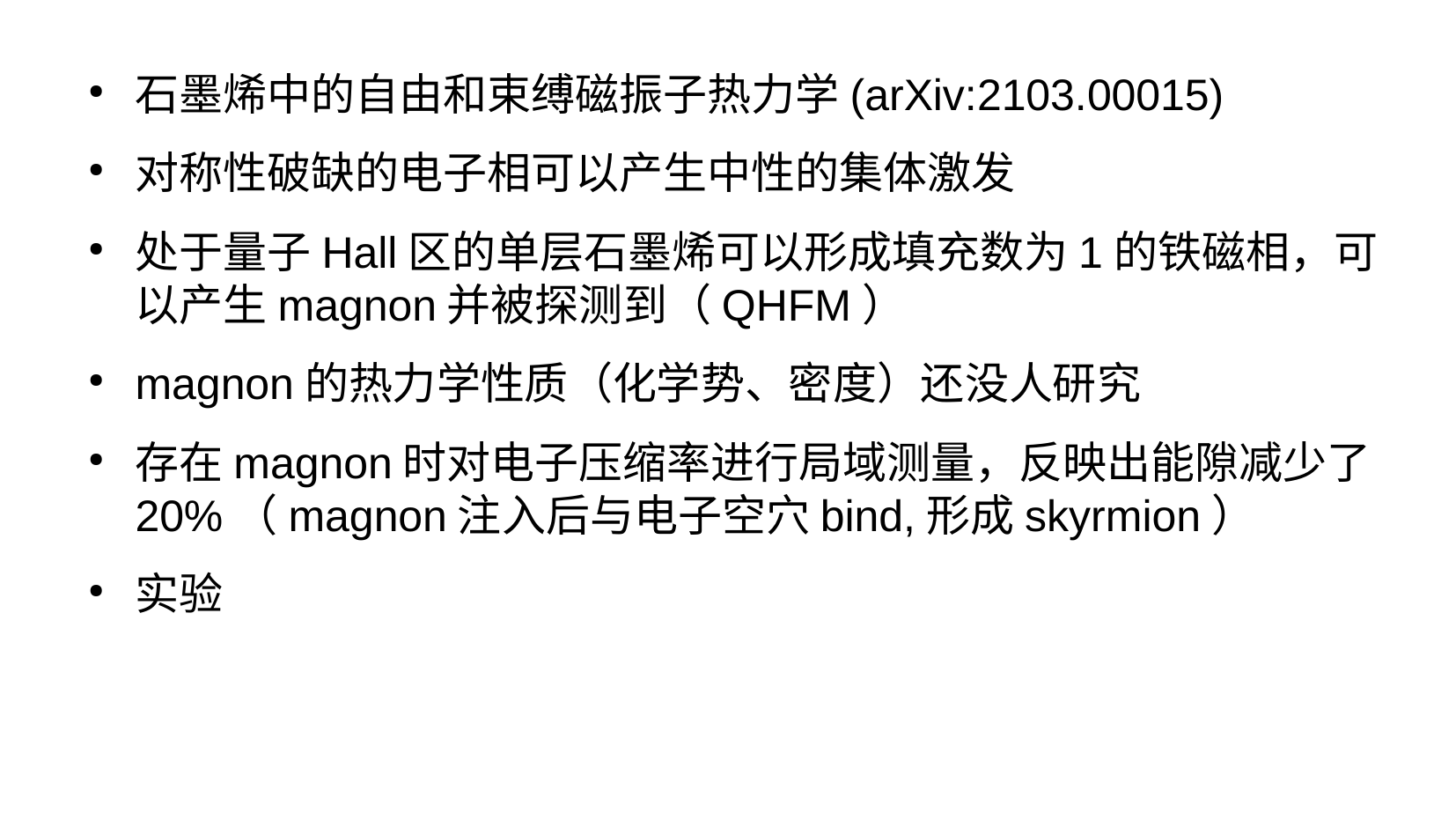

石墨烯中的自由和束缚磁振子热力学(arXiv:2103.00015)
对称性破缺的电子相可以产生中性的集体激发
处于量子Hall区的单层石墨烯可以形成填充数为1的铁磁相，可以产生magnon并被探测到（QHFM）
magnon的热力学性质（化学势、密度）还没人研究
存在magnon时对电子压缩率进行局域测量，反映出能隙减少了20%（magnon注入后与电子空穴bind,形成skyrmion）
实验